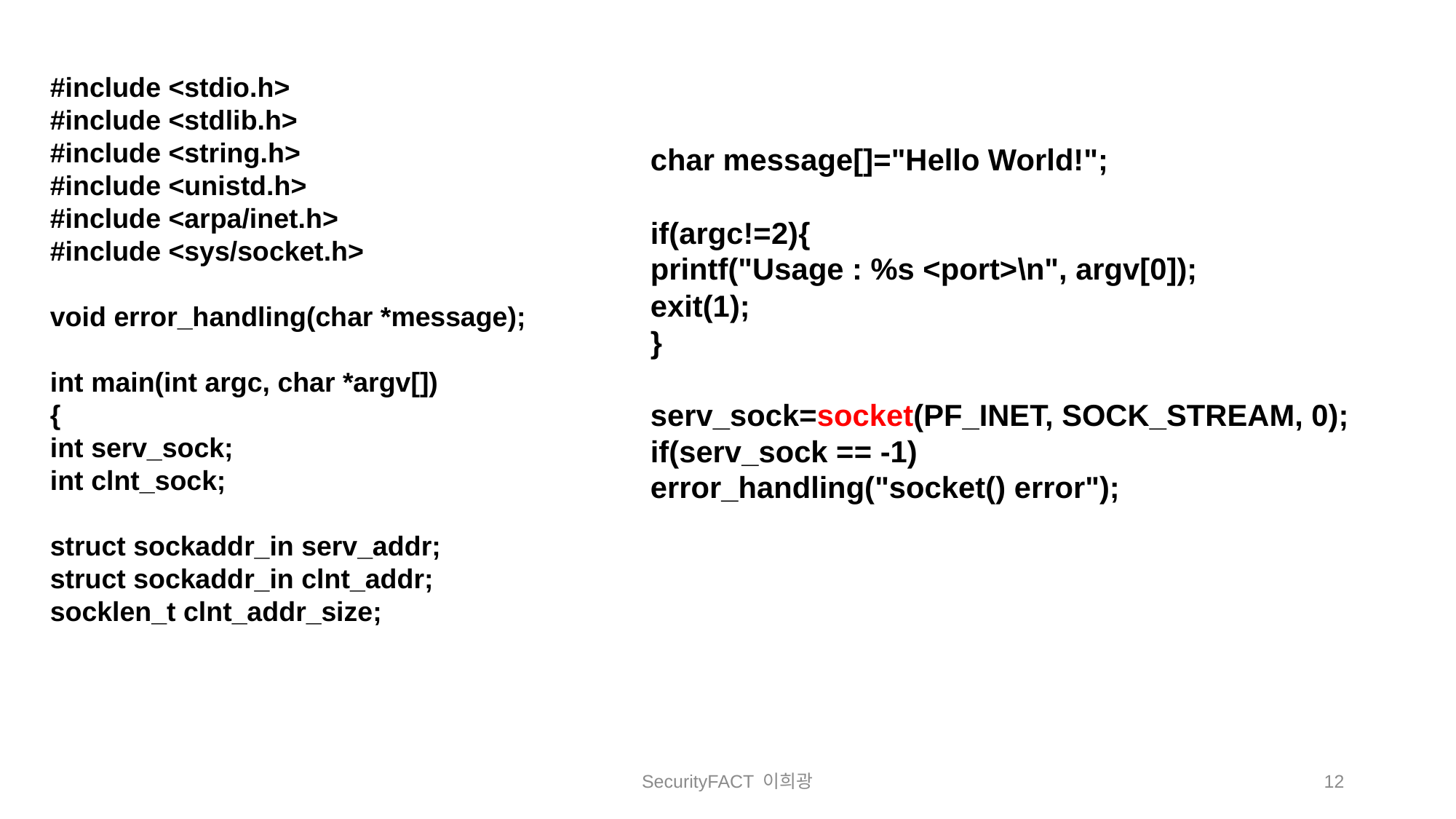

#include <stdio.h>
#include <stdlib.h>
#include <string.h>
#include <unistd.h>
#include <arpa/inet.h>
#include <sys/socket.h>

void error_handling(char *message);

int main(int argc, char *argv[])
{
int serv_sock;
int clnt_sock;

struct sockaddr_in serv_addr;
struct sockaddr_in clnt_addr;
socklen_t clnt_addr_size;

char message[]="Hello World!";

if(argc!=2){
printf("Usage : %s <port>\n", argv[0]);
exit(1);
}

serv_sock=socket(PF_INET, SOCK_STREAM, 0);
if(serv_sock == -1)
error_handling("socket() error");
SecurityFACT 이희광
12